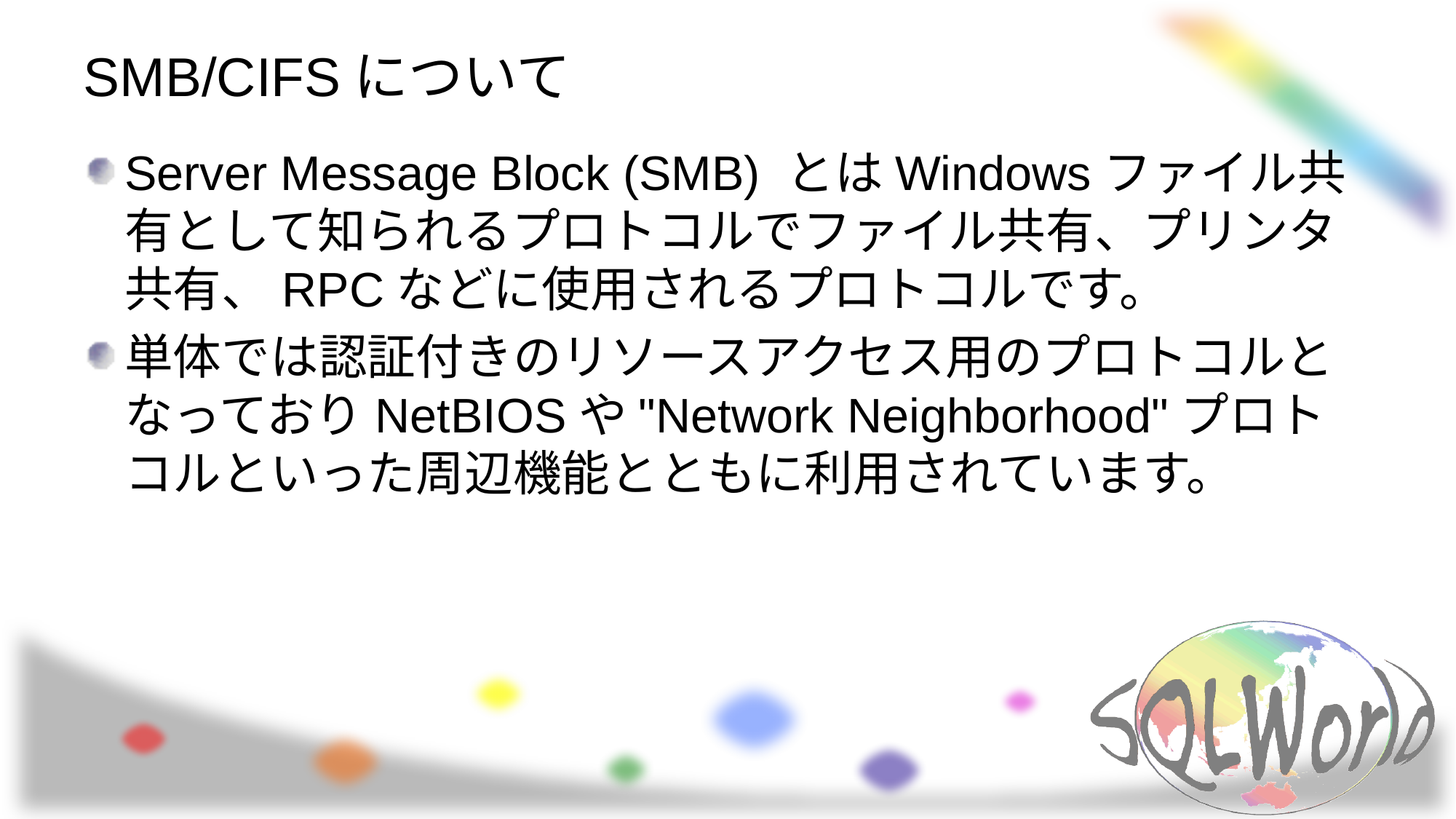

# SMB/CIFSについて
Server Message Block (SMB) とはWindowsファイル共有として知られるプロトコルでファイル共有、プリンタ共有、RPCなどに使用されるプロトコルです。
単体では認証付きのリソースアクセス用のプロトコルとなっておりNetBIOSや"Network Neighborhood"プロトコルといった周辺機能とともに利用されています。